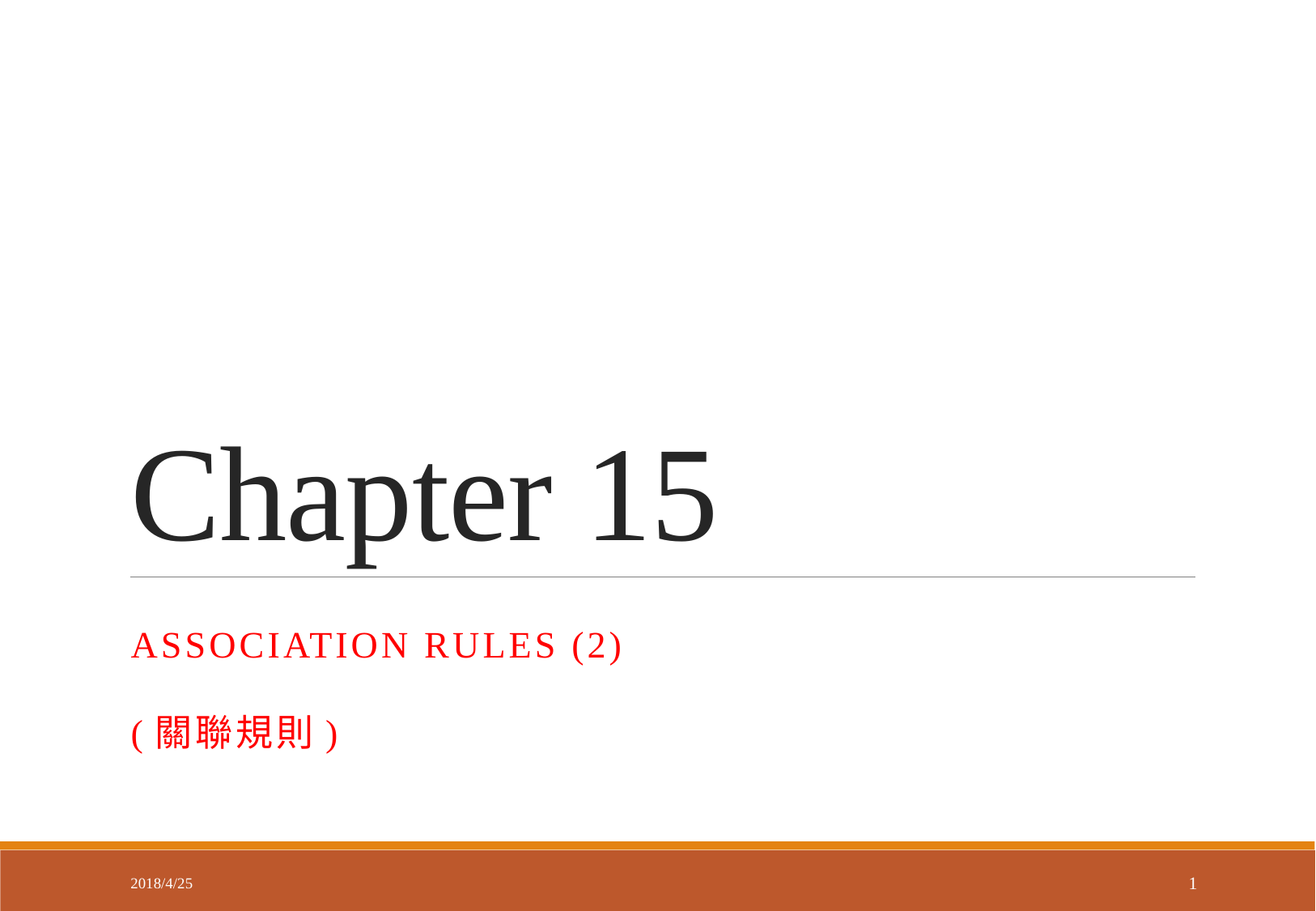

# Chapter 15
Association Rules (2)
(關聯規則)
2018/4/25
1